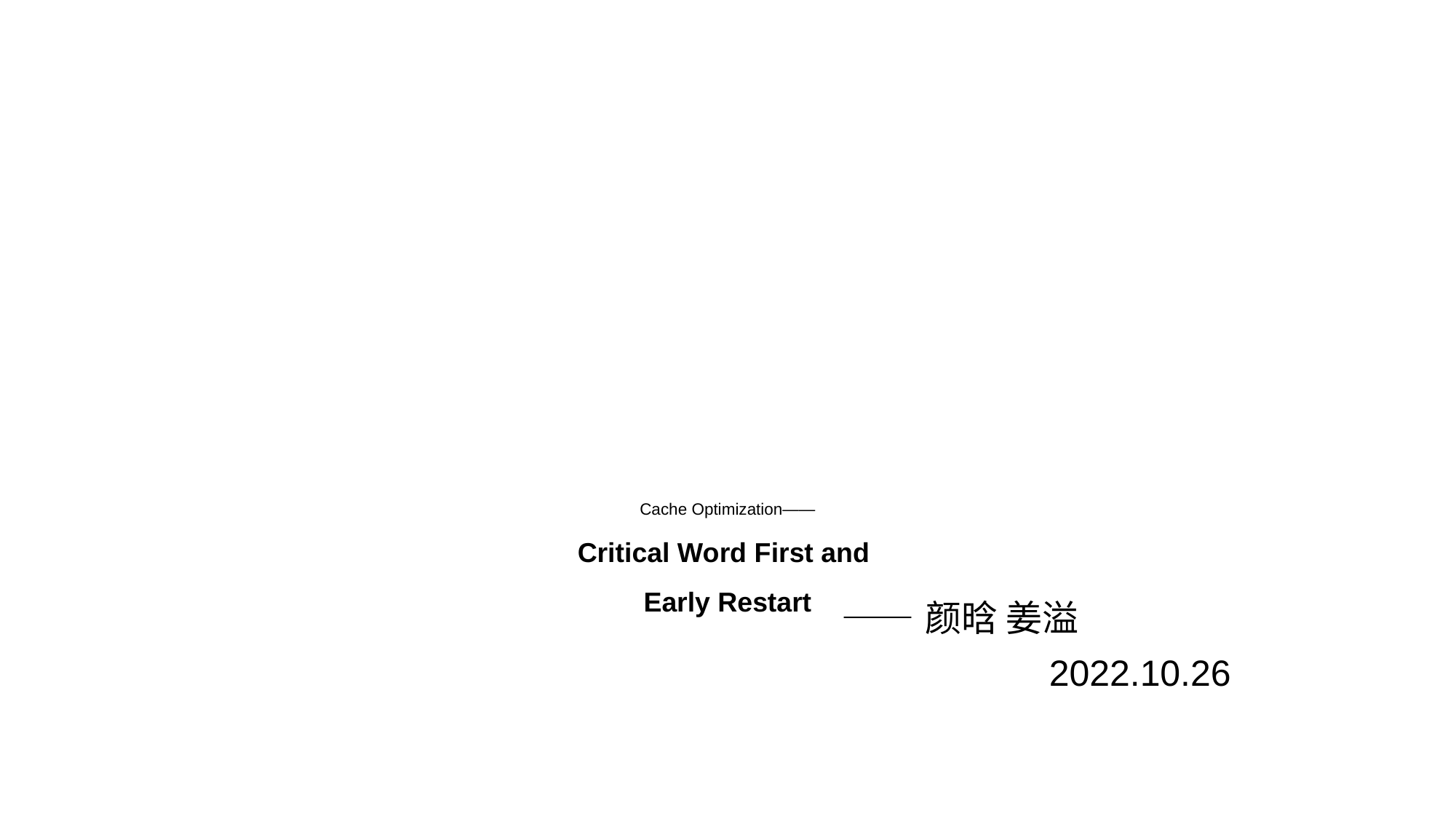

# Cache Optimization—— Critical Word First and Early Restart
                                                         ——颜晗 姜溢
                                                                                 2022.10.26